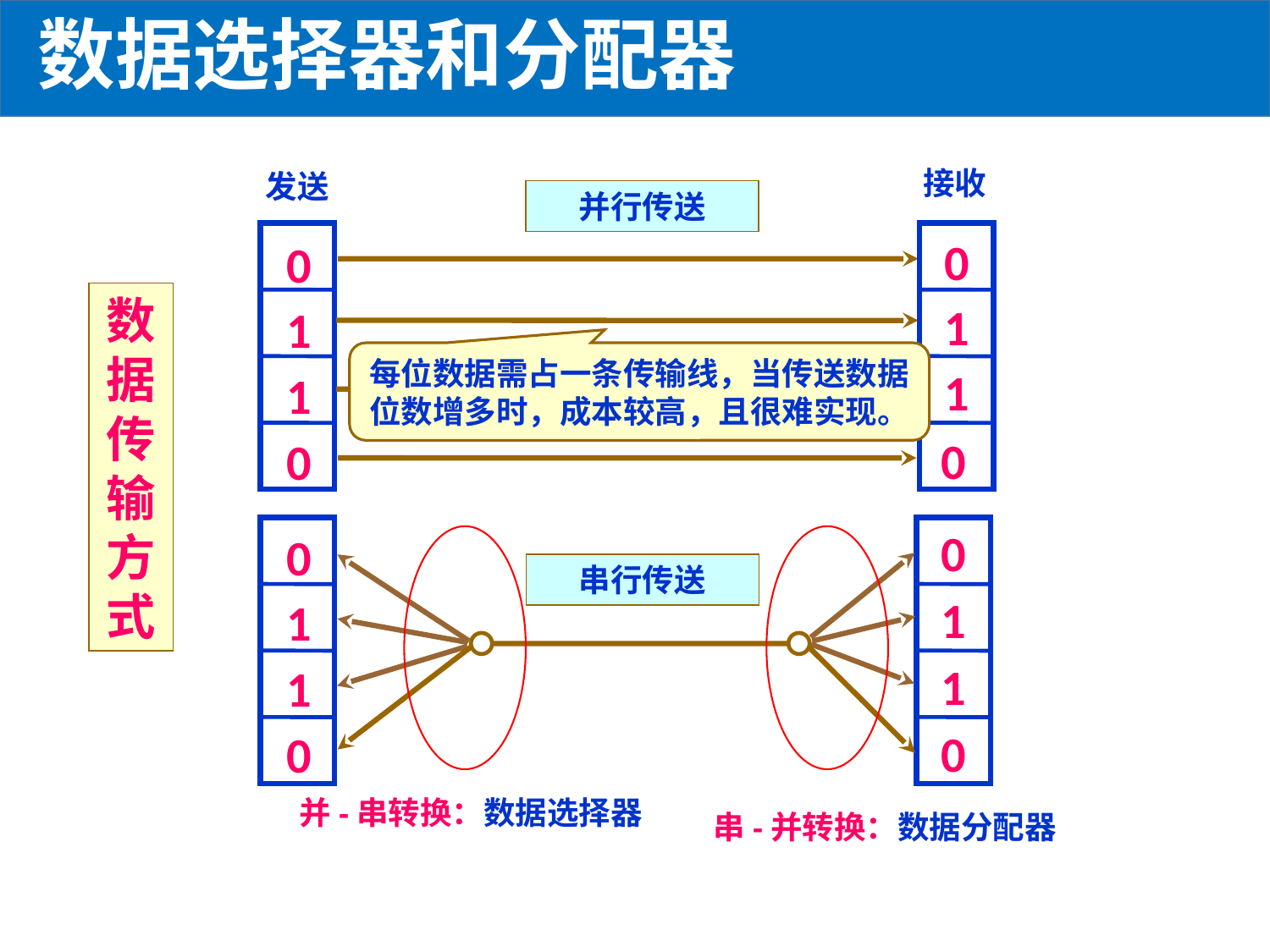

# 数据选择器和分配器
接收

发送

并行传送
0
1
1
0
0
1
1
0

数
据
传
输
方
式
每位数据需占一条传输线，当传送数据位数增多时，成本较高，且很难实现。
0

0
1
1
0

串行传送
1

1
0
并-串转换：数据选择器
串-并转换：数据分配器